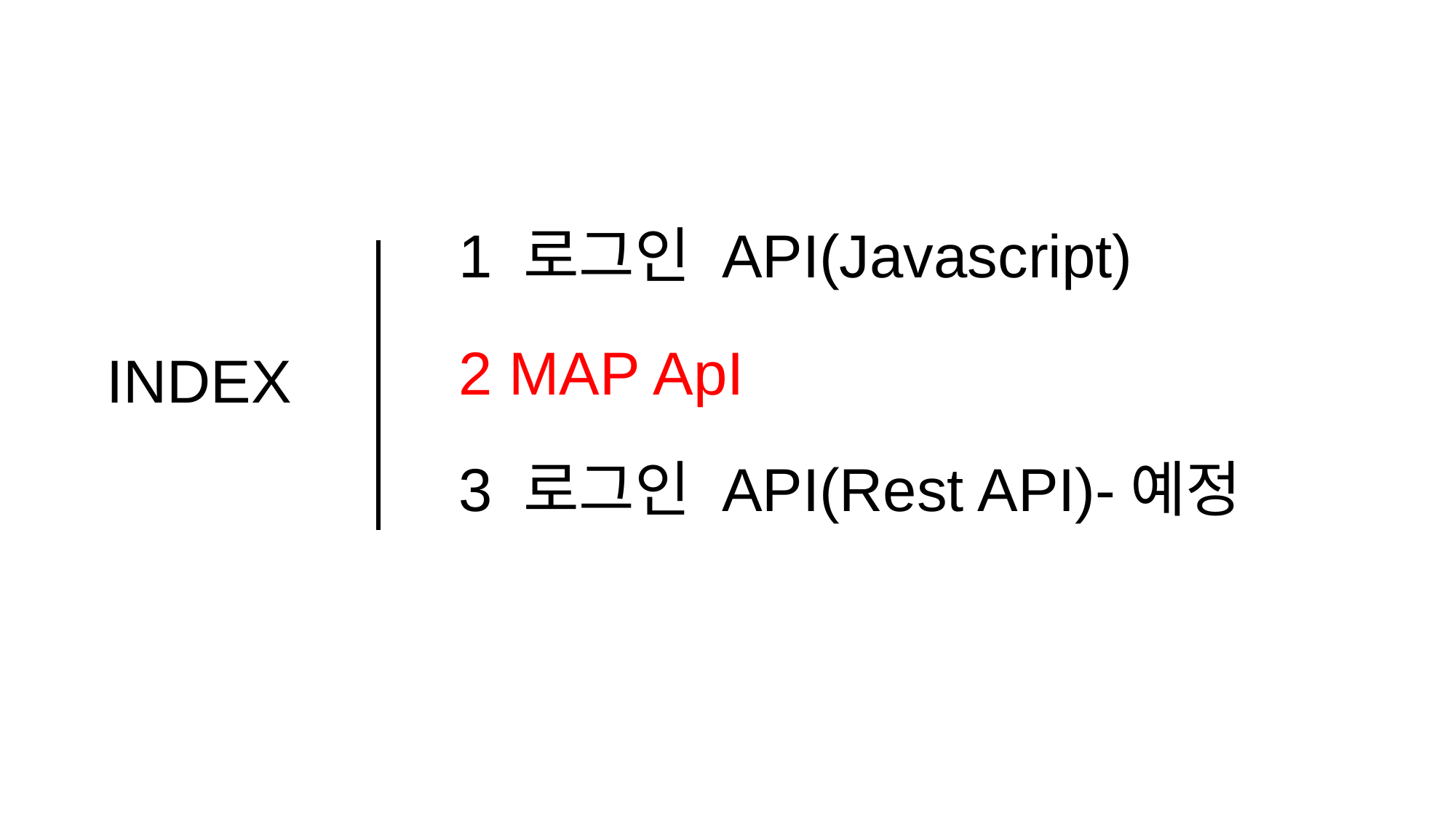

1 로그인 API(Javascript)
2 MAP ApI
INDEX
3 로그인 API(Rest API)-예정